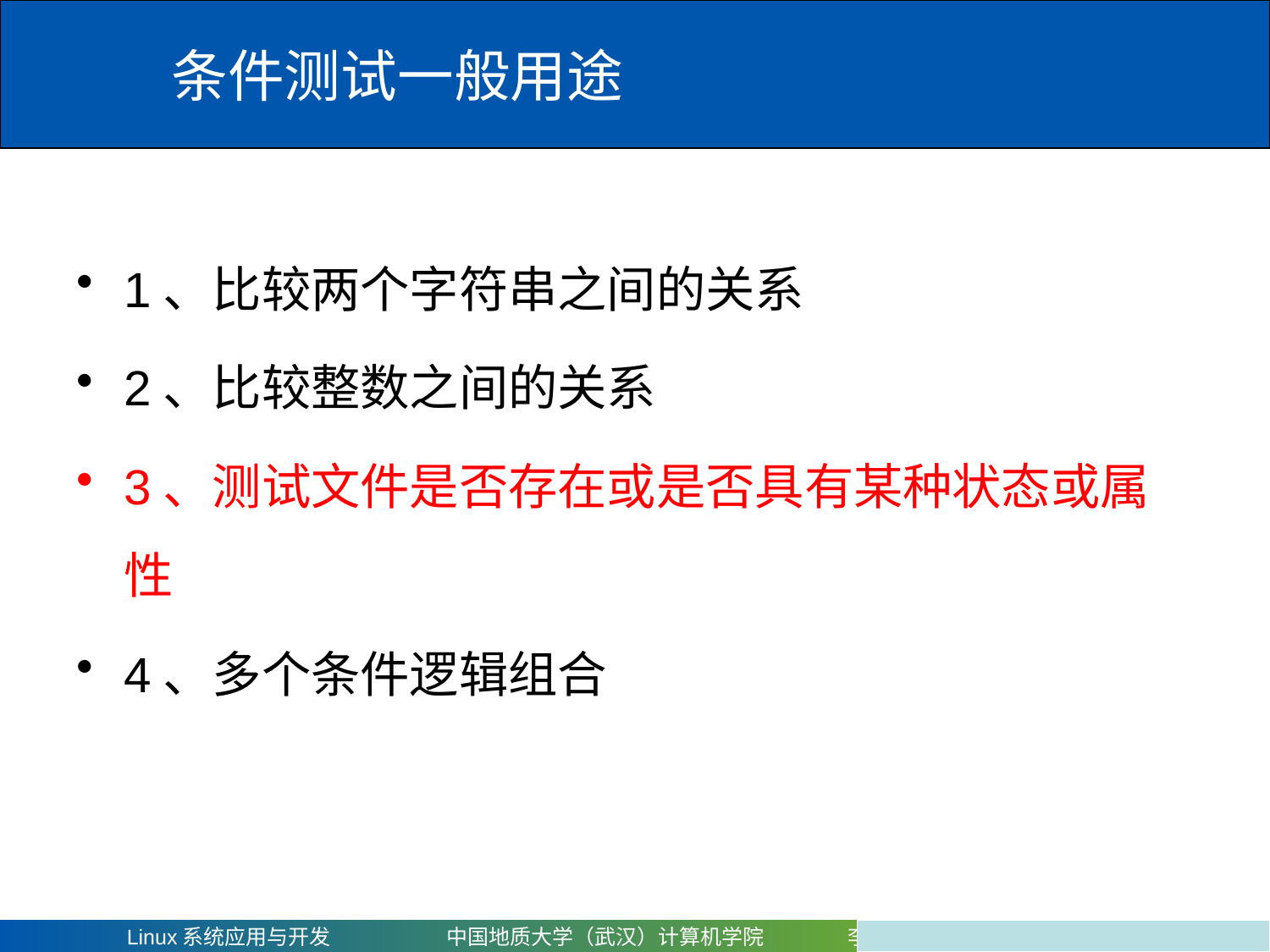

# 条件测试一般用途
1、比较两个字符串之间的关系
2、比较整数之间的关系
3、测试文件是否存在或是否具有某种状态或属性
4、多个条件逻辑组合